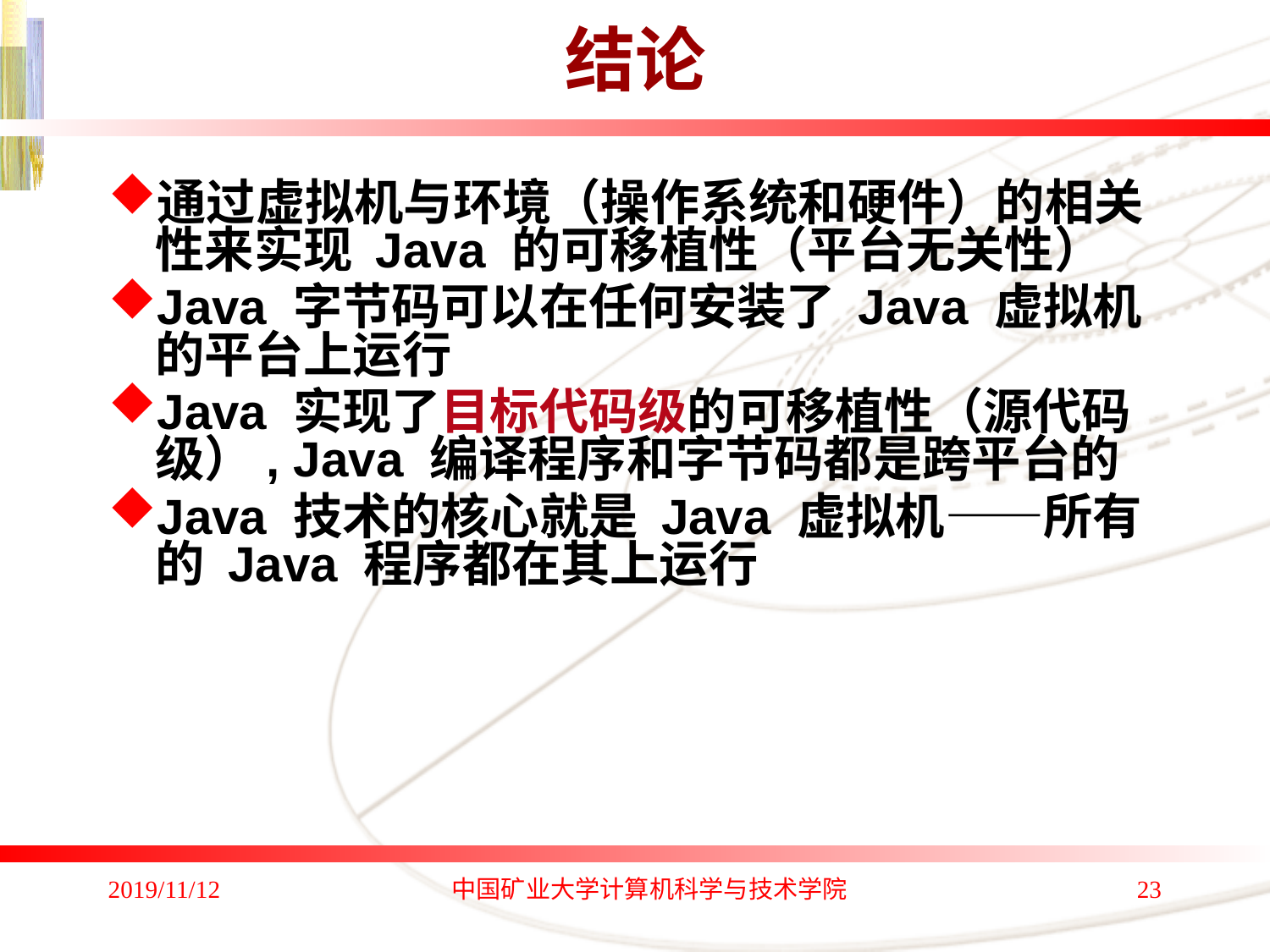

# 结论
通过虚拟机与环境（操作系统和硬件）的相关性来实现 Java 的可移植性（平台无关性）
Java 字节码可以在任何安装了 Java 虚拟机的平台上运行
Java 实现了目标代码级的可移植性（源代码级）, Java 编译程序和字节码都是跨平台的
Java 技术的核心就是 Java 虚拟机——所有的 Java 程序都在其上运行
2019/11/12
中国矿业大学计算机科学与技术学院
23